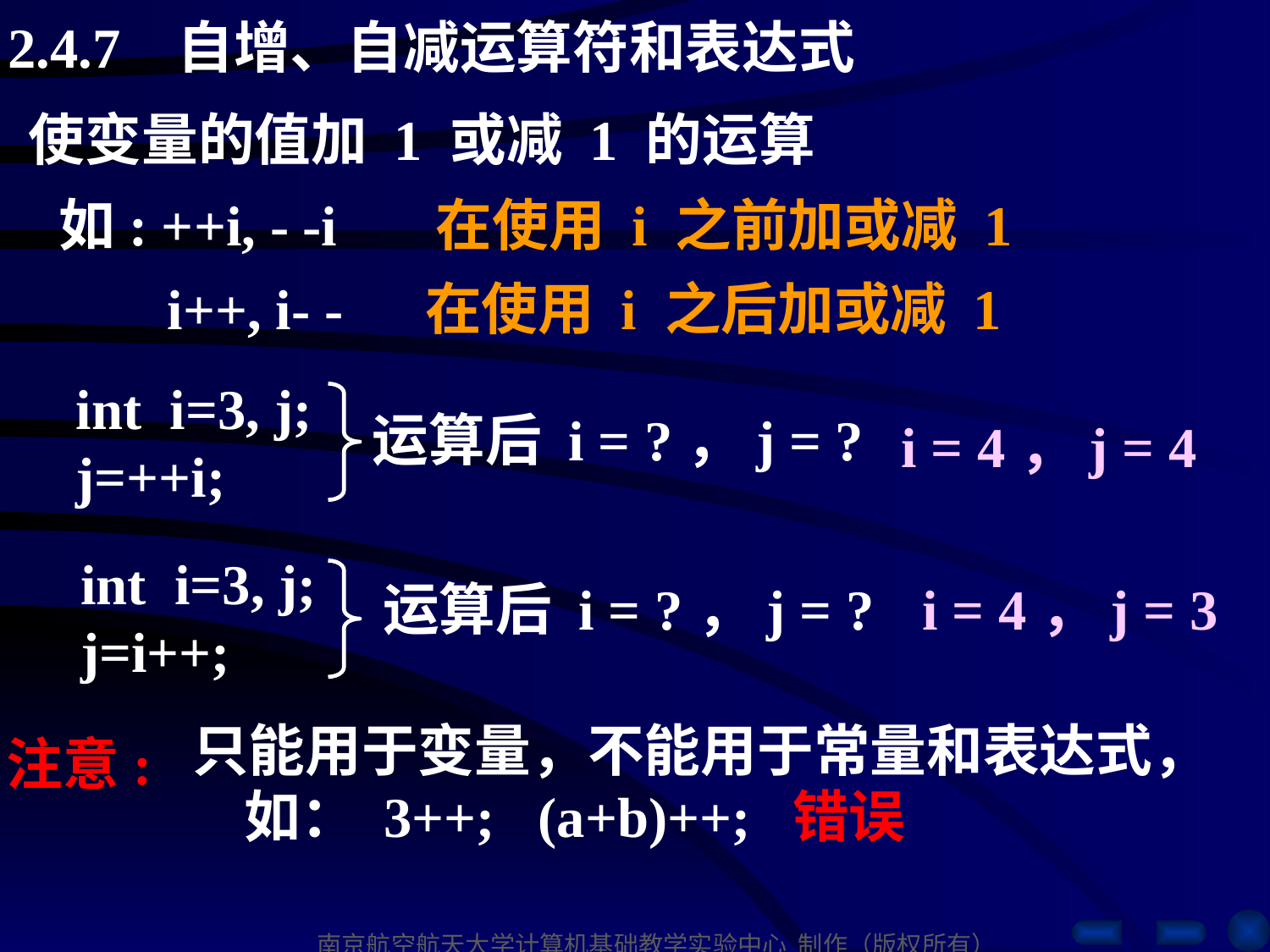

2.4.7   自增、自减运算符和表达式
使变量的值加 1 或减 1 的运算
如: ++i, - -i
在使用 i 之前加或减 1
i++, i- -
在使用 i 之后加或减 1
int  i=3, j;
j=++i;

运算后 i = ?，j = ?
i = 4，j = 4
int  i=3, j;
j=i++;

运算后 i = ?，j = ?
i = 4，j = 3
注意:
只能用于变量，不能用于常量和表达式，
   如： 3++;   (a+b)++;  错误